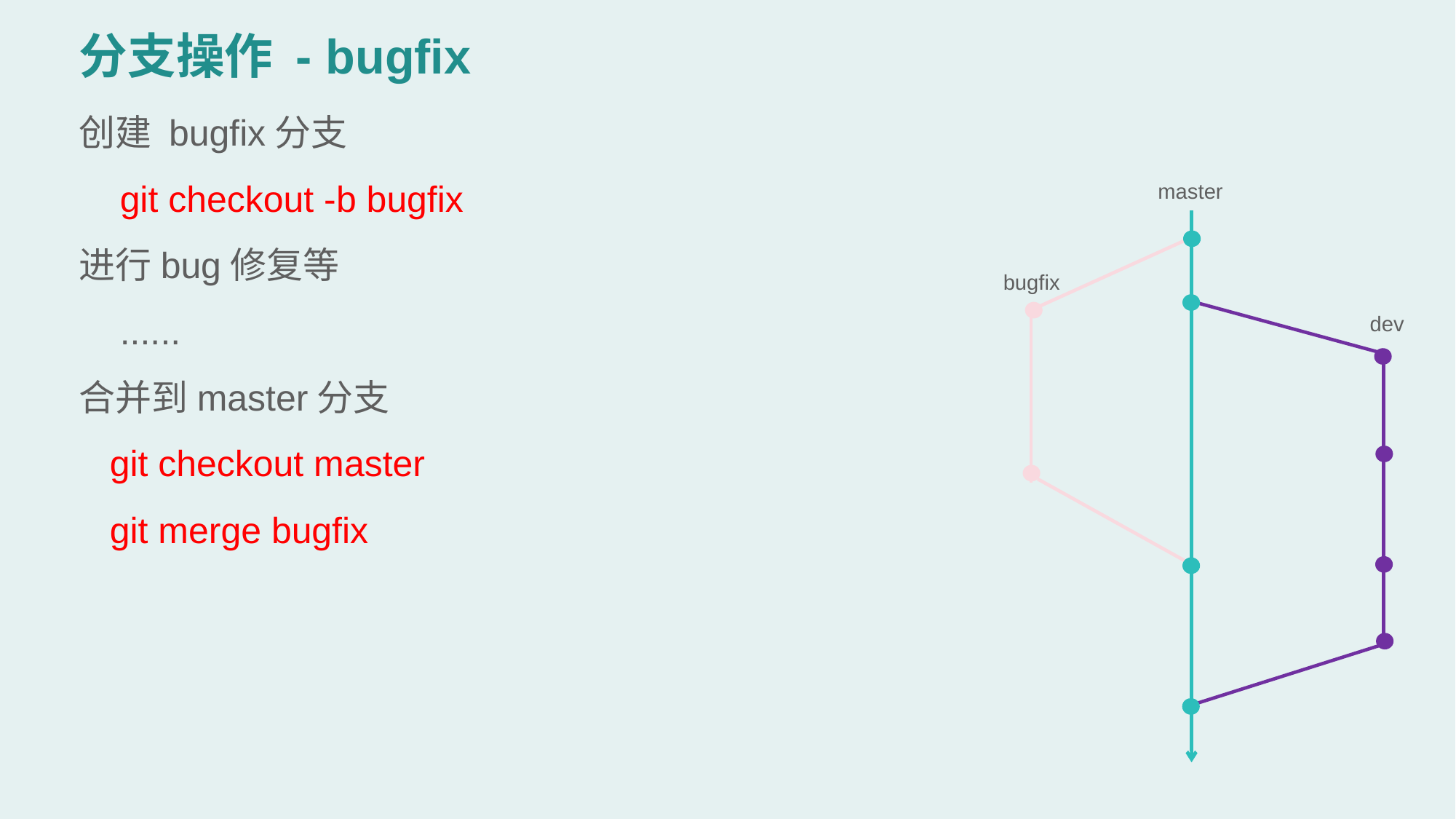

# 分支操作 - bugfix
创建 bugfix分支
    git checkout -b bugfix
进行bug修复等
    ......
合并到master分支
   git checkout master
   git merge bugfix

master

bugfix

dev